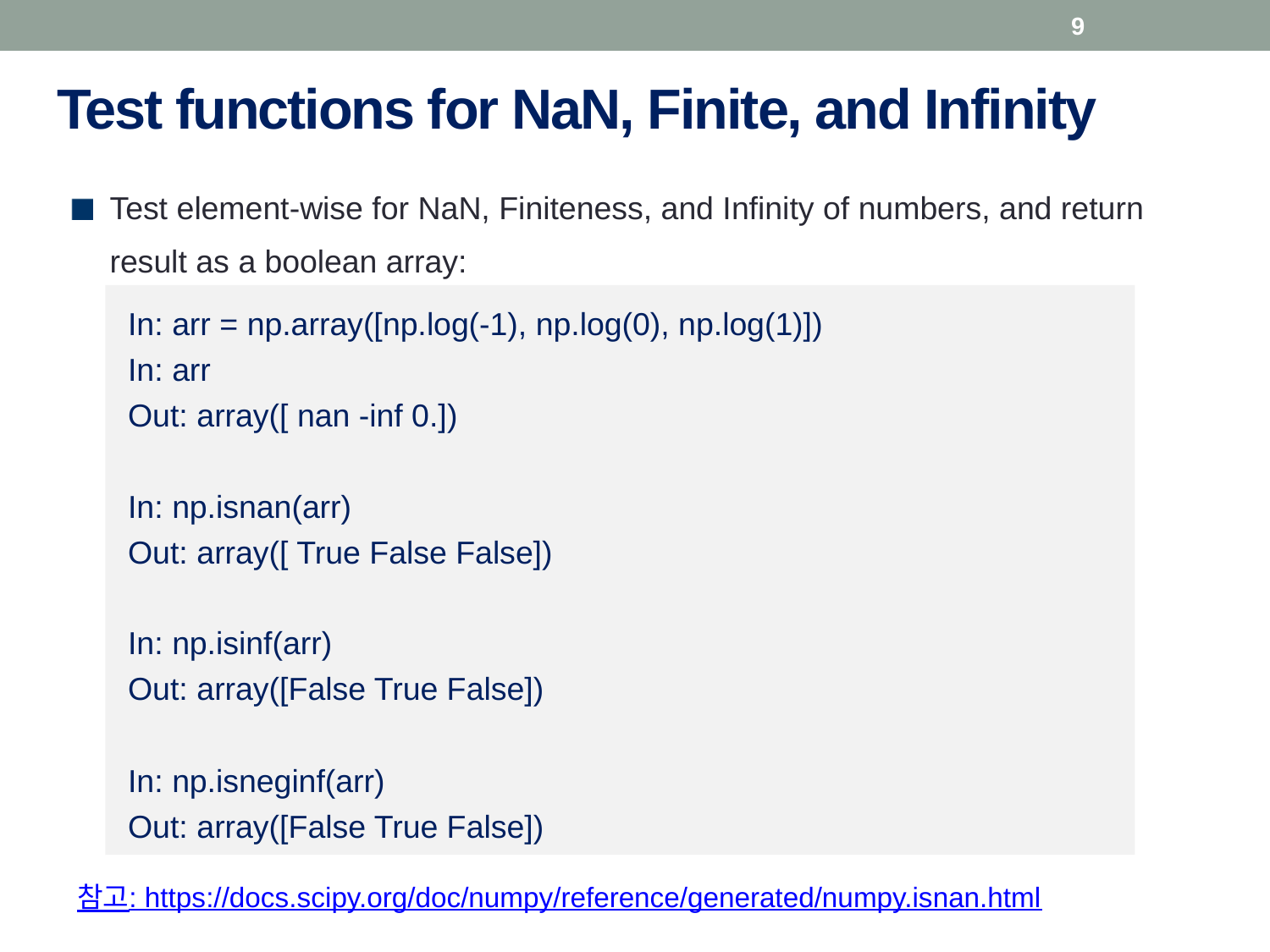

9
# Test functions for NaN, Finite, and Infinity
Test element-wise for NaN, Finiteness, and Infinity of numbers, and return result as a boolean array:
In: arr = np.array([np.log(-1), np.log(0), np.log(1)])
In: arr
Out: array([ nan -inf 0.])

In: np.isnan(arr)
Out: array([ True False False])

In: np.isinf(arr)
Out: array([False True False])

In: np.isneginf(arr)
Out: array([False True False])
참고: https://docs.scipy.org/doc/numpy/reference/generated/numpy.isnan.html